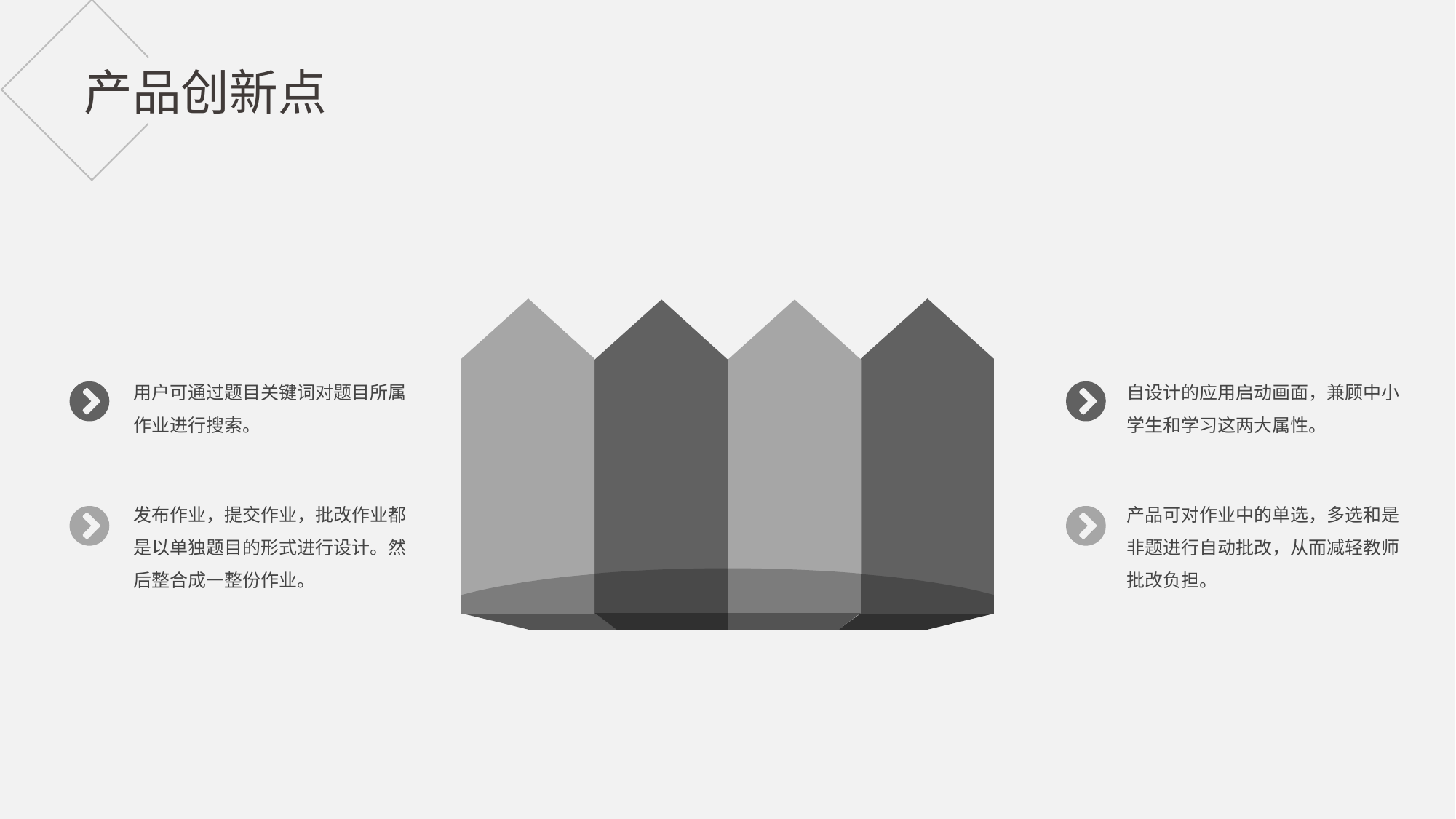

产品创新点

用户可通过题目关键词对题目所属作业进行搜索。
自设计的应用启动画面，兼顾中小学生和学习这两大属性。

发布作业，提交作业，批改作业都是以单独题目的形式进行设计。然后整合成一整份作业。
产品可对作业中的单选，多选和是非题进行自动批改，从而减轻教师批改负担。